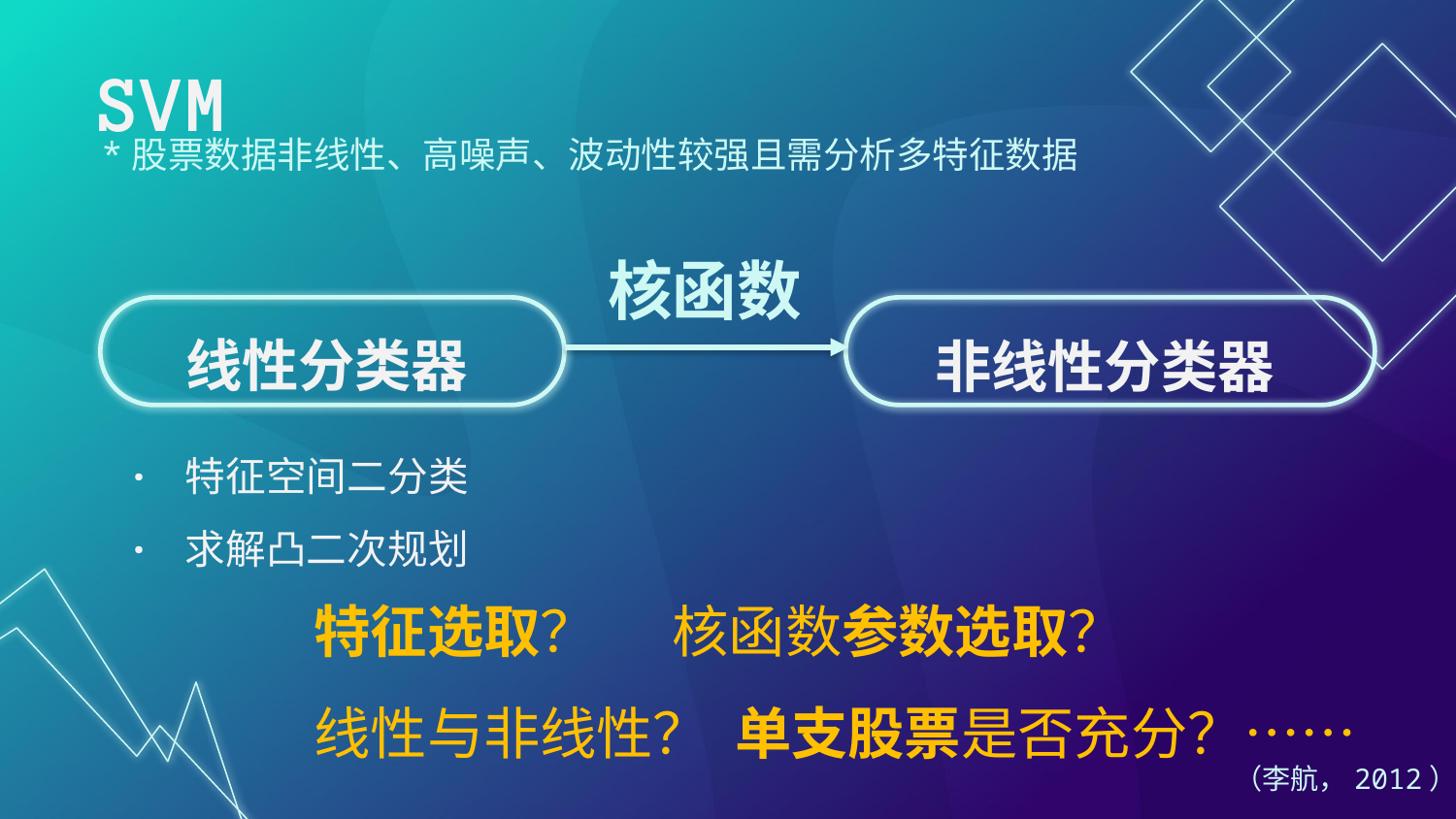

# SVM
*股票数据非线性、高噪声、波动性较强且需分析多特征数据
核函数

线性分类器
非线性分类器
· 特征空间二分类
· 求解凸二次规划
特征选取？      核函数参数选取？
线性与非线性？  单支股票是否充分？……

（李航，2012）